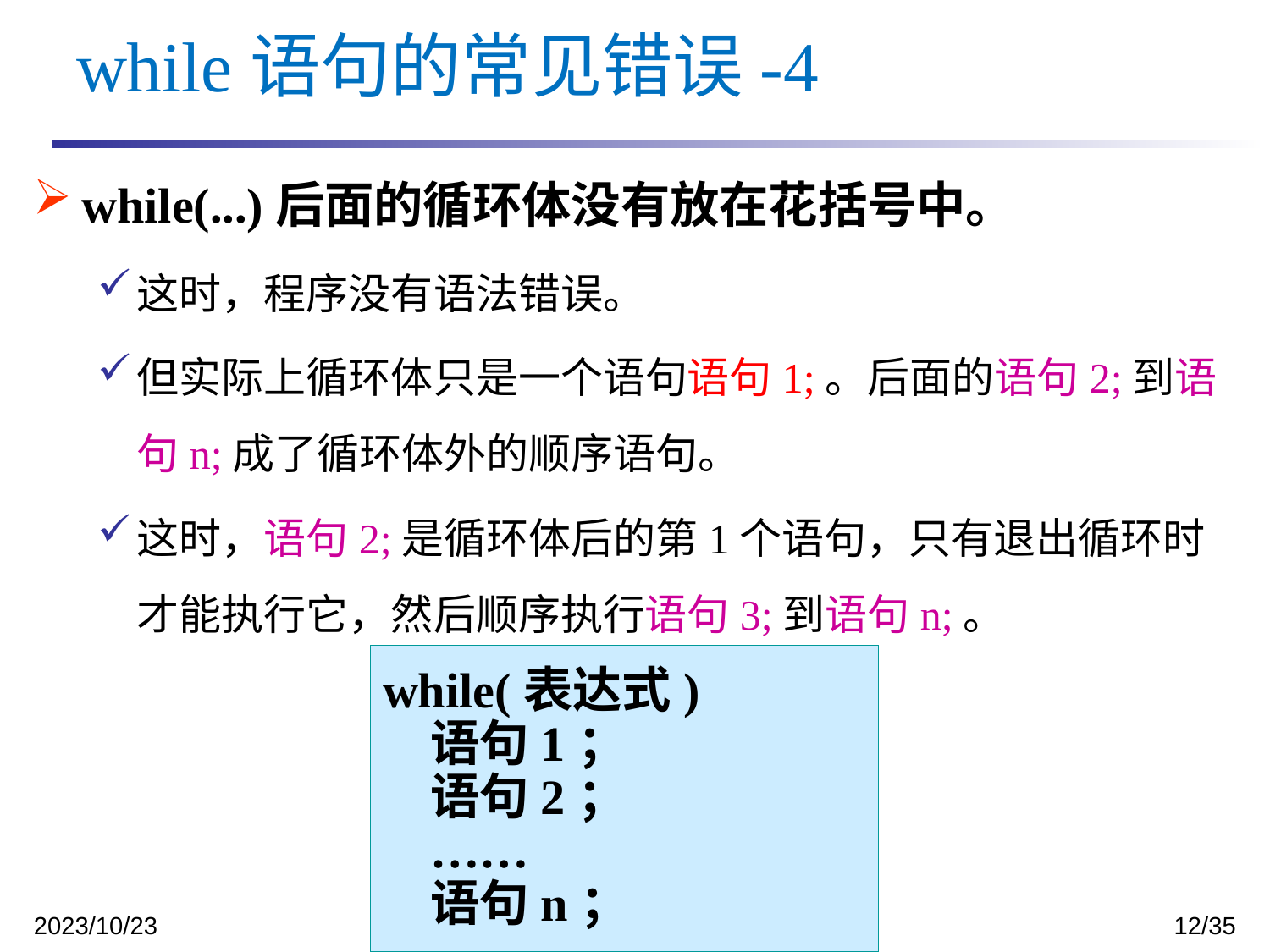

while语句的常见错误-4
while(...)后面的循环体没有放在花括号中。
这时，程序没有语法错误。
但实际上循环体只是一个语句语句1;。后面的语句2;到语句n;成了循环体外的顺序语句。
这时，语句2;是循环体后的第1个语句，只有退出循环时才能执行它，然后顺序执行语句3;到语句n;。
while(表达式)
	语句1；
	语句2；
	……
	语句n；
2023/10/23
王化雨 whuayu000@163.com 13306442222
12/35